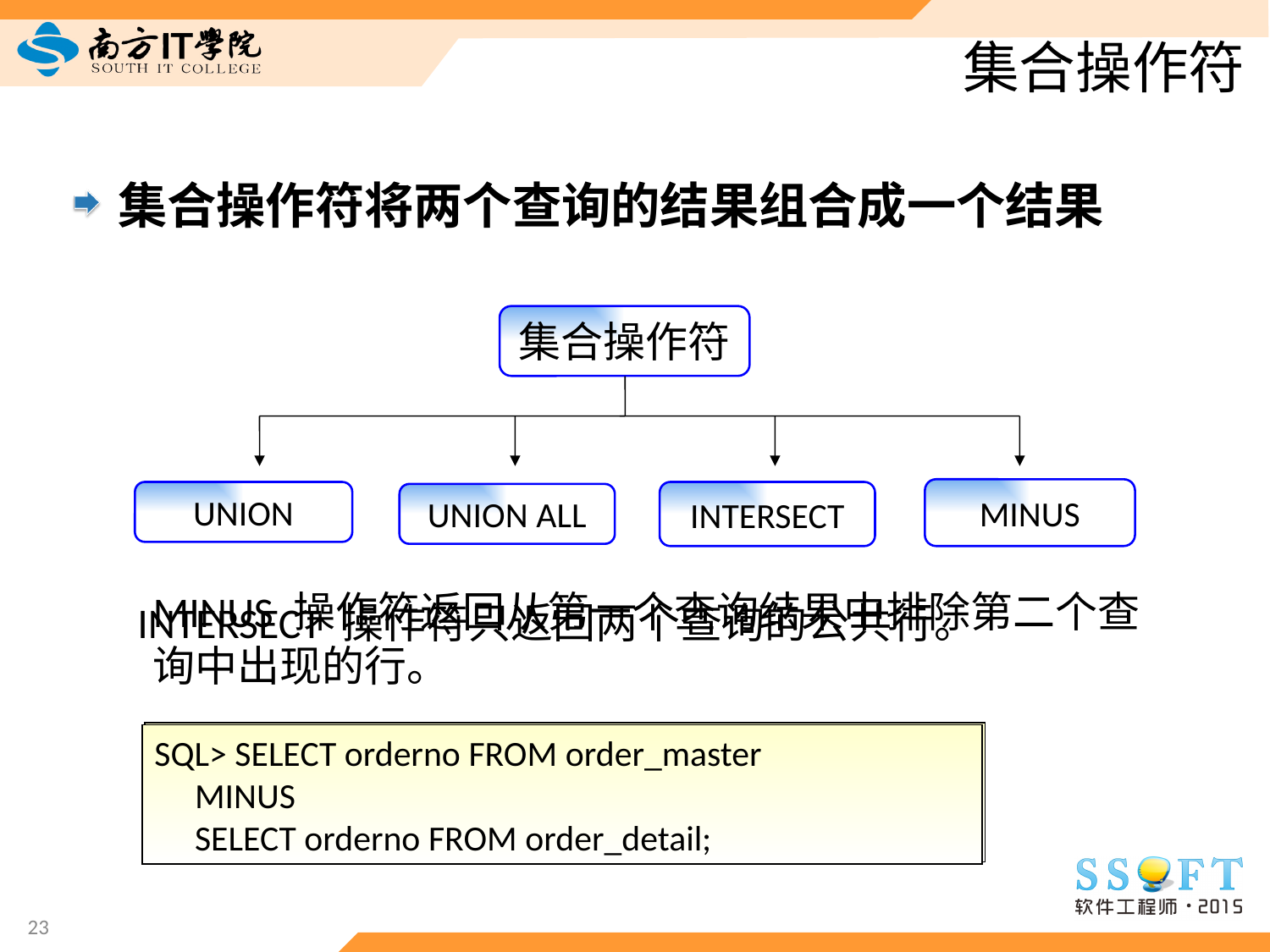

# 集合操作符
集合操作符将两个查询的结果组合成一个结果
集合操作符

MINUS
UNION
INTERSECT
UNION ALL
MINUS 操作符返回从第一个查询结果中排除第二个查
询中出现的行。
INTERSECT 操作符只返回两个查询的公共行。
SQL> SELECT orderno FROM order_master
     INTERSECT
     SELECT orderno FROM order_detail;
SQL> SELECT orderno FROM order_master
     MINUS
     SELECT orderno FROM order_detail;
23